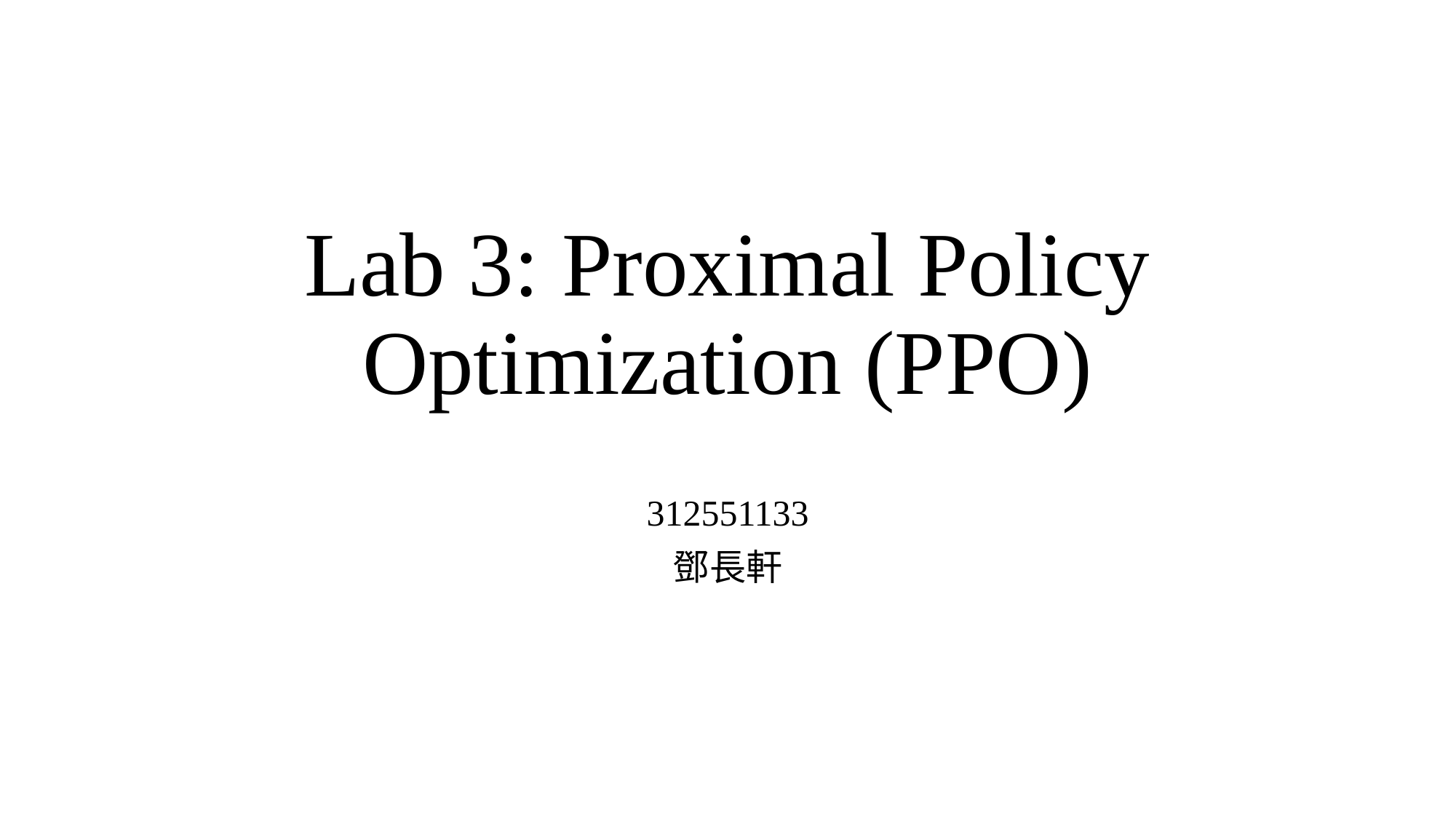

# Lab 3: Proximal Policy Optimization (PPO)

312551133
鄧長軒